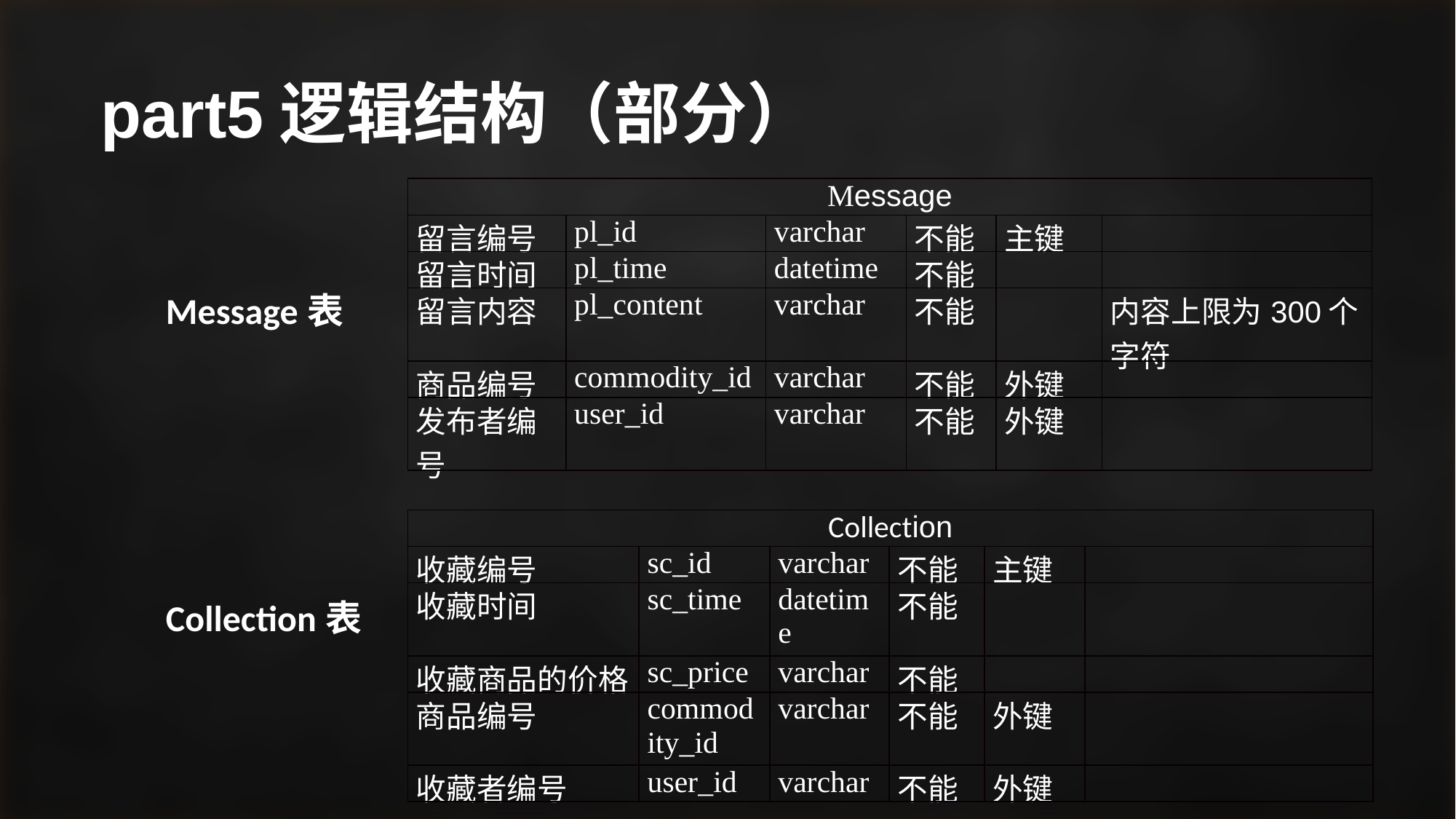

# part5逻辑结构（部分）
| Message |  |  |  |  |  |
| --- | --- | --- | --- | --- | --- |
| 留言编号 | pl\_id | varchar | 不能 | 主键 |  |
| 留言时间 | pl\_time | datetime | 不能 |  |  |
| 留言内容 | pl\_content | varchar | 不能 |  | 内容上限为300个字符 |
| 商品编号 | commodity\_id | varchar | 不能 | 外键 |  |
| 发布者编号 | user\_id | varchar | 不能 | 外键 |  |
Message表
| Collection |  |  |  |  |  |
| --- | --- | --- | --- | --- | --- |
| 收藏编号 | sc\_id | varchar | 不能 | 主键 |  |
| 收藏时间 | sc\_time | datetime | 不能 |  |  |
| 收藏商品的价格 | sc\_price | varchar | 不能 |  |  |
| 商品编号 | commodity\_id | varchar | 不能 | 外键 |  |
| 收藏者编号 | user\_id | varchar | 不能 | 外键 |  |
Collection表